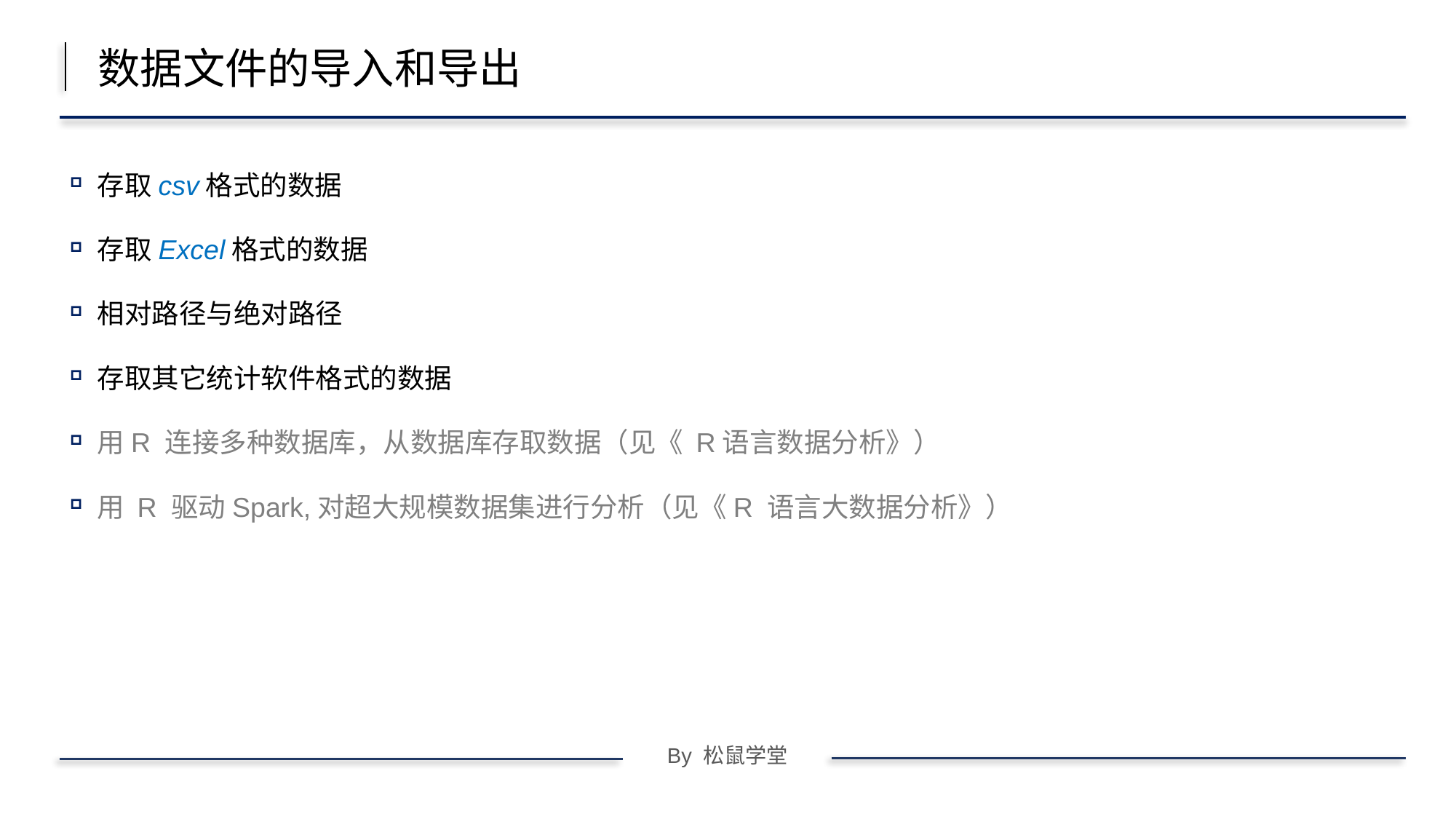

数据文件的导入和导出
存取csv格式的数据
存取Excel格式的数据
相对路径与绝对路径
存取其它统计软件格式的数据
用R 连接多种数据库，从数据库存取数据（见《 R语言数据分析》）
用 R 驱动Spark,对超大规模数据集进行分析（见《R 语言大数据分析》）